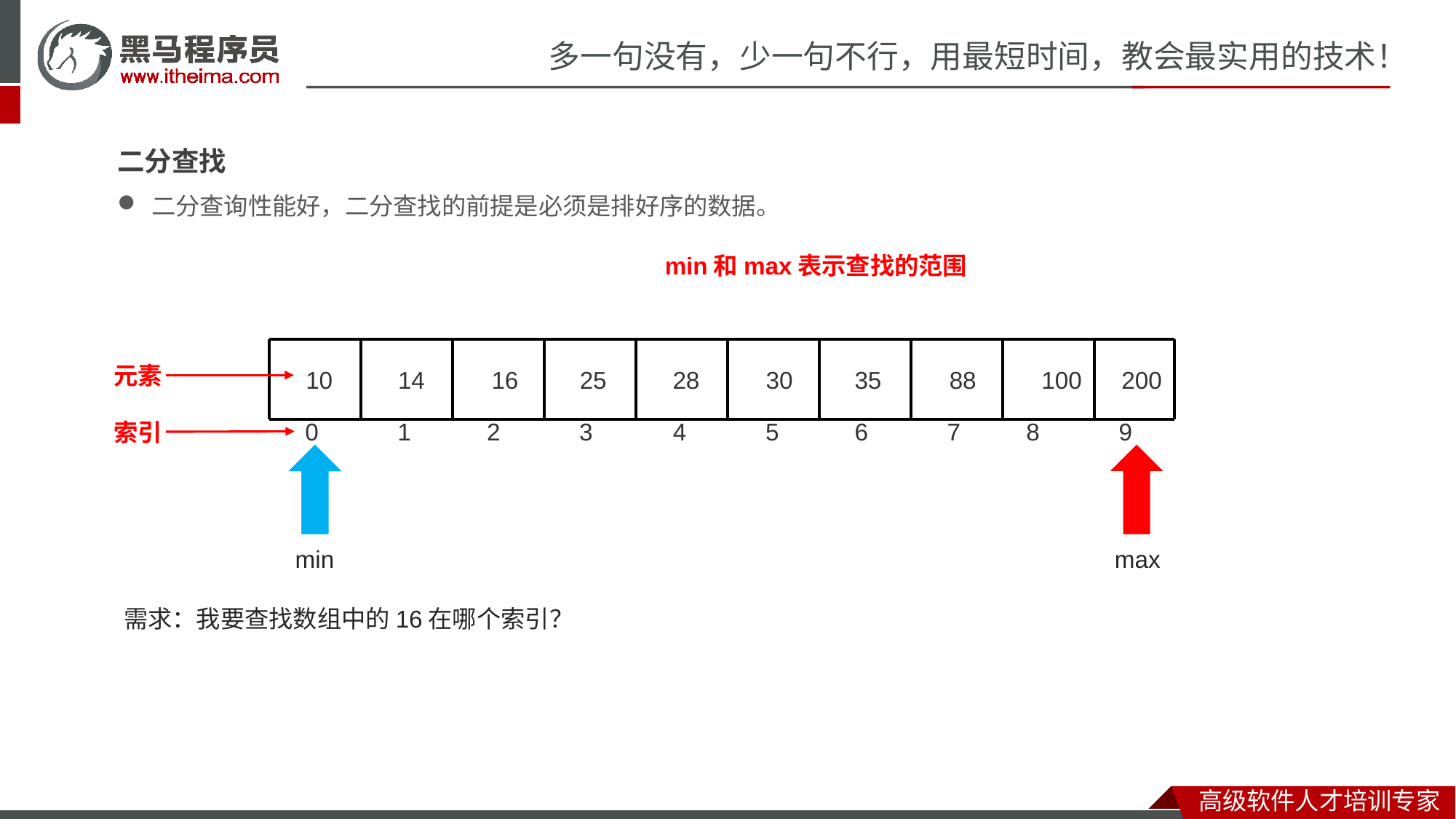

二分查找
二分查询性能好，二分查找的前提是必须是排好序的数据。
min和max表示查找的范围
元素
10
14
16
25
28
30
35
88
100
200
0
1
2
3
4
5
6
7
8
9
索引

min
max
需求：我要查找数组中的16在哪个索引？